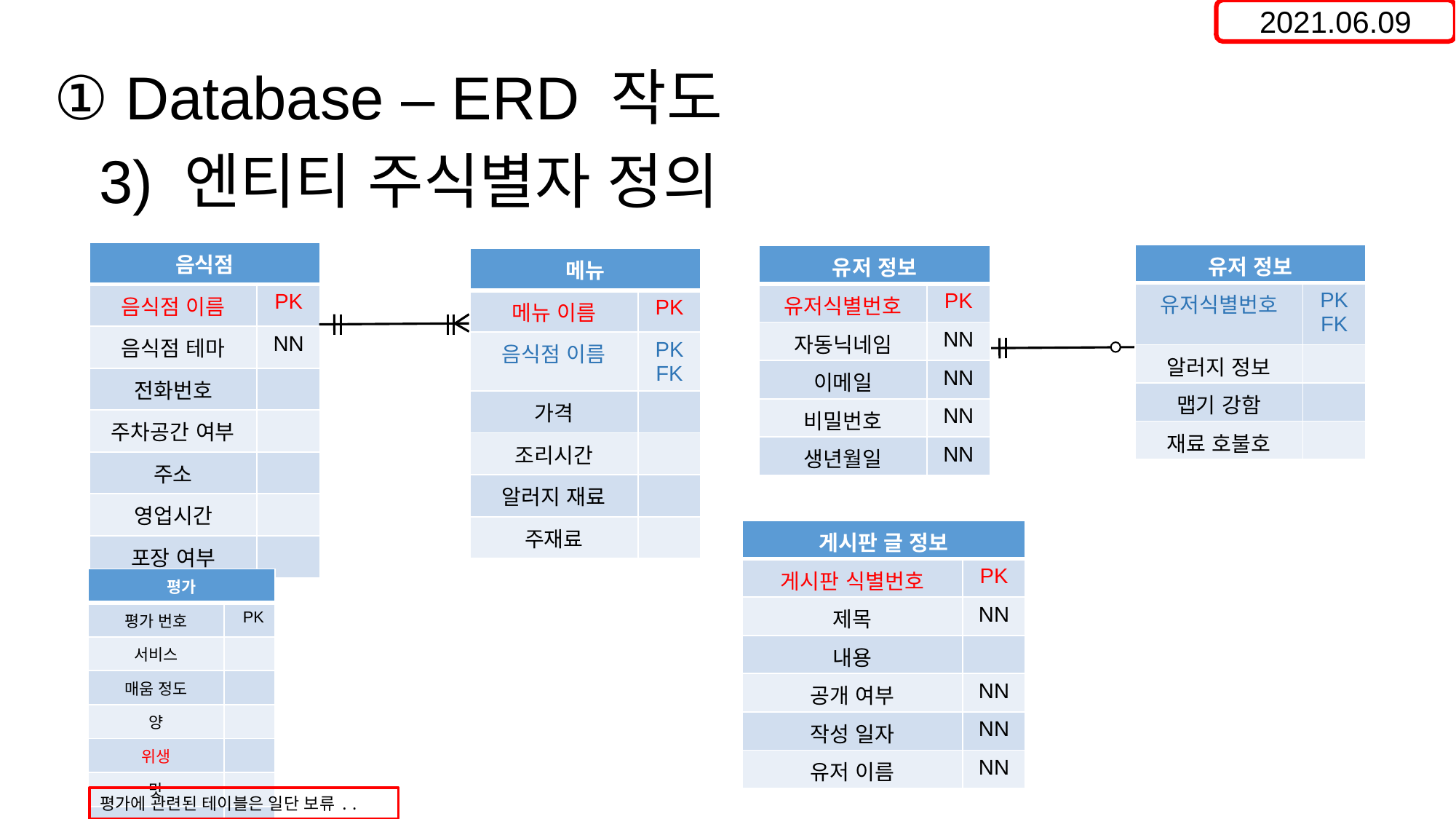

2021.06.09
① Database – ERD 작도
3) 엔티티 주식별자 정의
| 음식점 |  |
| --- | --- |
| 음식점 이름 | PK |
| 음식점 테마 | NN |
| 전화번호 |  |
| 주차공간 여부 |  |
| 주소 |  |
| 영업시간 |  |
| 포장 여부 |  |
| 유저 정보 |  |
| --- | --- |
| 유저식별번호 | PK FK |
| 알러지 정보 |  |
| 맵기 강함 |  |
| 재료 호불호 |  |
| 유저 정보 |  |
| --- | --- |
| 유저식별번호 | PK |
| 자동닉네임 | NN |
| 이메일 | NN |
| 비밀번호 | NN |
| 생년월일 | NN |
| 메뉴 |  |
| --- | --- |
| 메뉴 이름 | PK |
| 음식점 이름 | PK FK |
| 가격 |  |
| 조리시간 |  |
| 알러지 재료 |  |
| 주재료 |  |

| 게시판 글 정보 |  |
| --- | --- |
| 게시판 식별번호 | PK |
| 제목 | NN |
| 내용 |  |
| 공개 여부 | NN |
| 작성 일자 | NN |
| 유저 이름 | NN |
| 평가 |  |
| --- | --- |
| 평가 번호 | PK |
| 서비스 |  |
| 매움 정도 |  |
| 양 |  |
| 위생 |  |
| 맛 |  |
| …. |  |
평가에 관련된 테이블은 일단 보류..